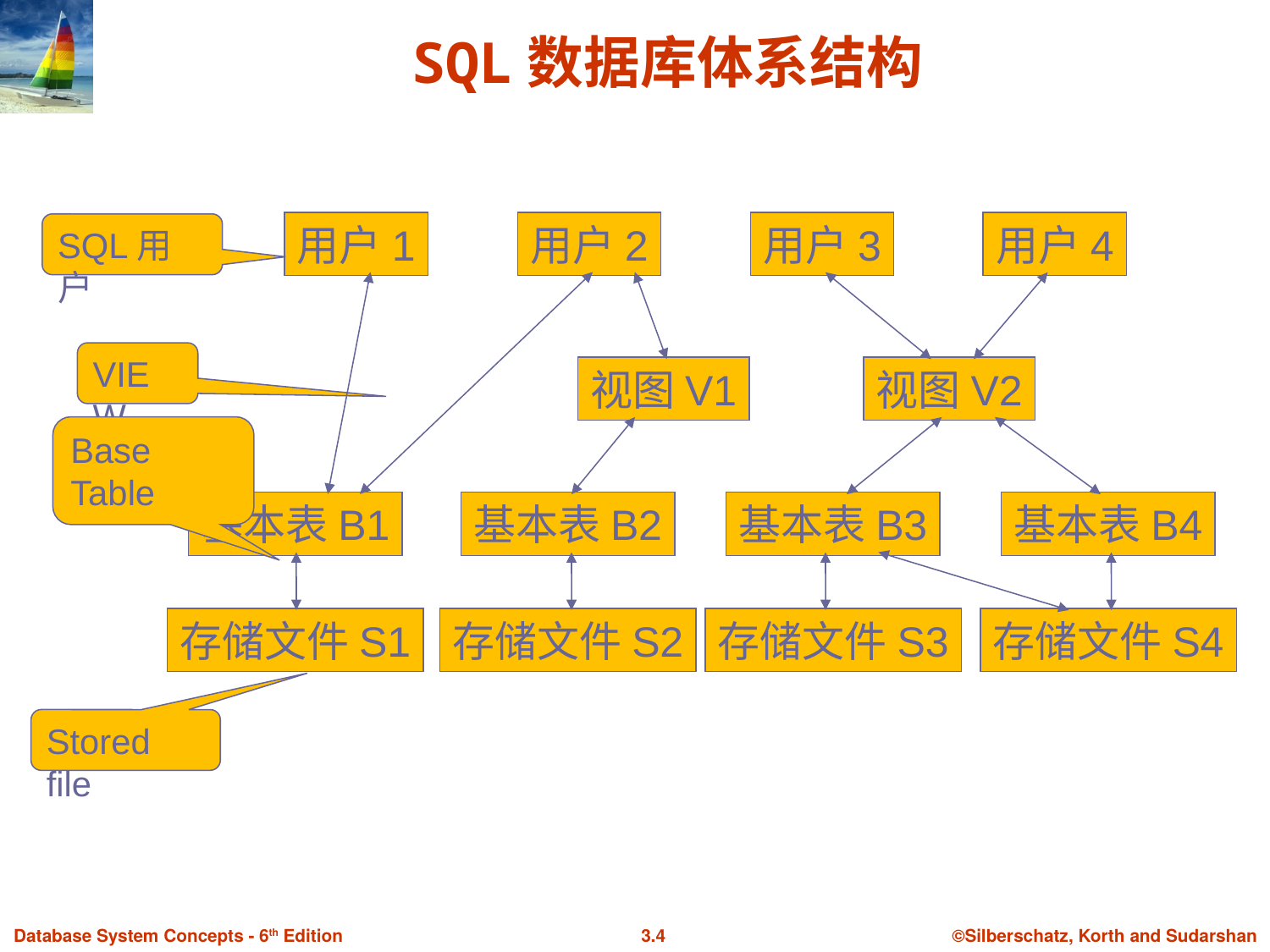

# SQL数据库体系结构
用户1
用户2
用户3
用户4
SQL用户

VIEW
视图V1
视图V2
Base Table

基本表B1
基本表B2
基本表B3
基本表B4

存储文件S1
存储文件S2
存储文件S3
存储文件S4
Stored file